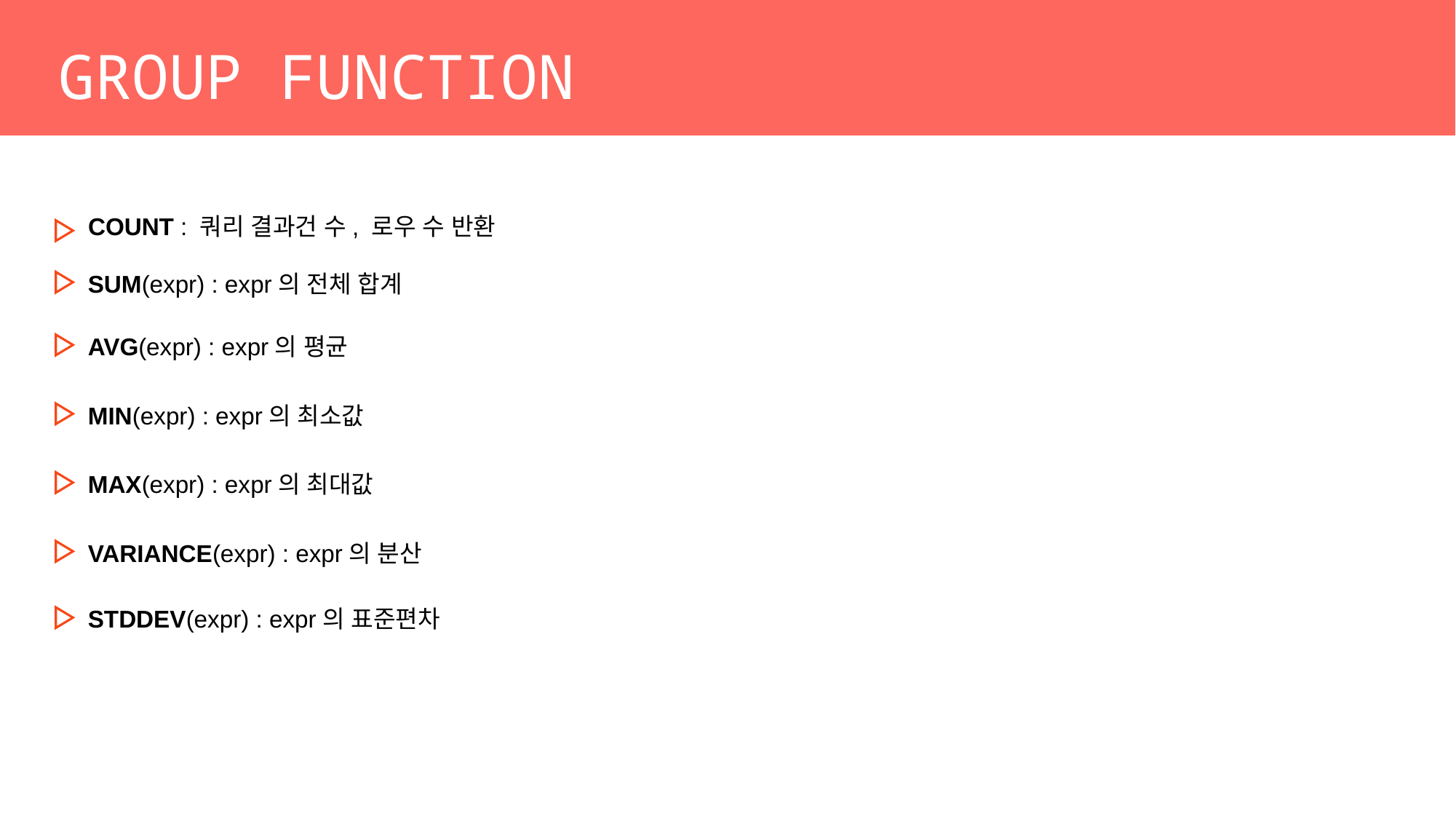

GROUP FUNCTION
COUNT : 쿼리 결과건 수, 로우 수 반환

SUM(expr) : expr의 전체 합계

AVG(expr) : expr의 평균

MIN(expr) : expr의 최소값

MAX(expr) : expr의 최대값

VARIANCE(expr) : expr의 분산

STDDEV(expr) : expr의 표준편차